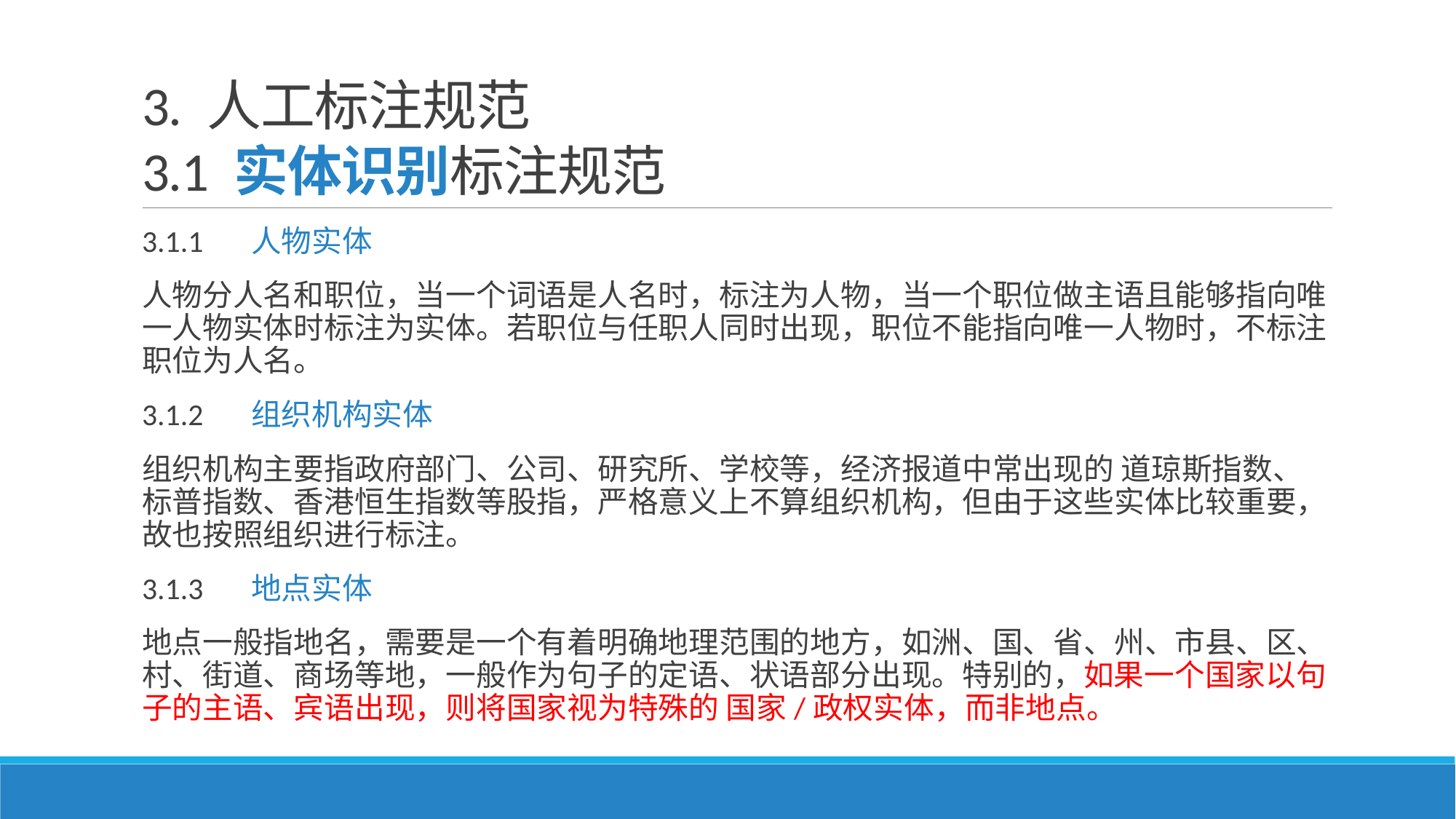

# 3. 人工标注规范 3.1 实体识别标注规范
3.1.1	人物实体
人物分人名和职位，当一个词语是人名时，标注为人物，当一个职位做主语且能够指向唯一人物实体时标注为实体。若职位与任职人同时出现，职位不能指向唯一人物时，不标注职位为人名。
3.1.2	组织机构实体
组织机构主要指政府部门、公司、研究所、学校等，经济报道中常出现的 道琼斯指数、标普指数、香港恒生指数等股指，严格意义上不算组织机构，但由于这些实体比较重要，故也按照组织进行标注。
3.1.3	地点实体
地点一般指地名，需要是一个有着明确地理范围的地方，如洲、国、省、州、市县、区、村、街道、商场等地，一般作为句子的定语、状语部分出现。特别的，如果一个国家以句子的主语、宾语出现，则将国家视为特殊的 国家/政权实体，而非地点。